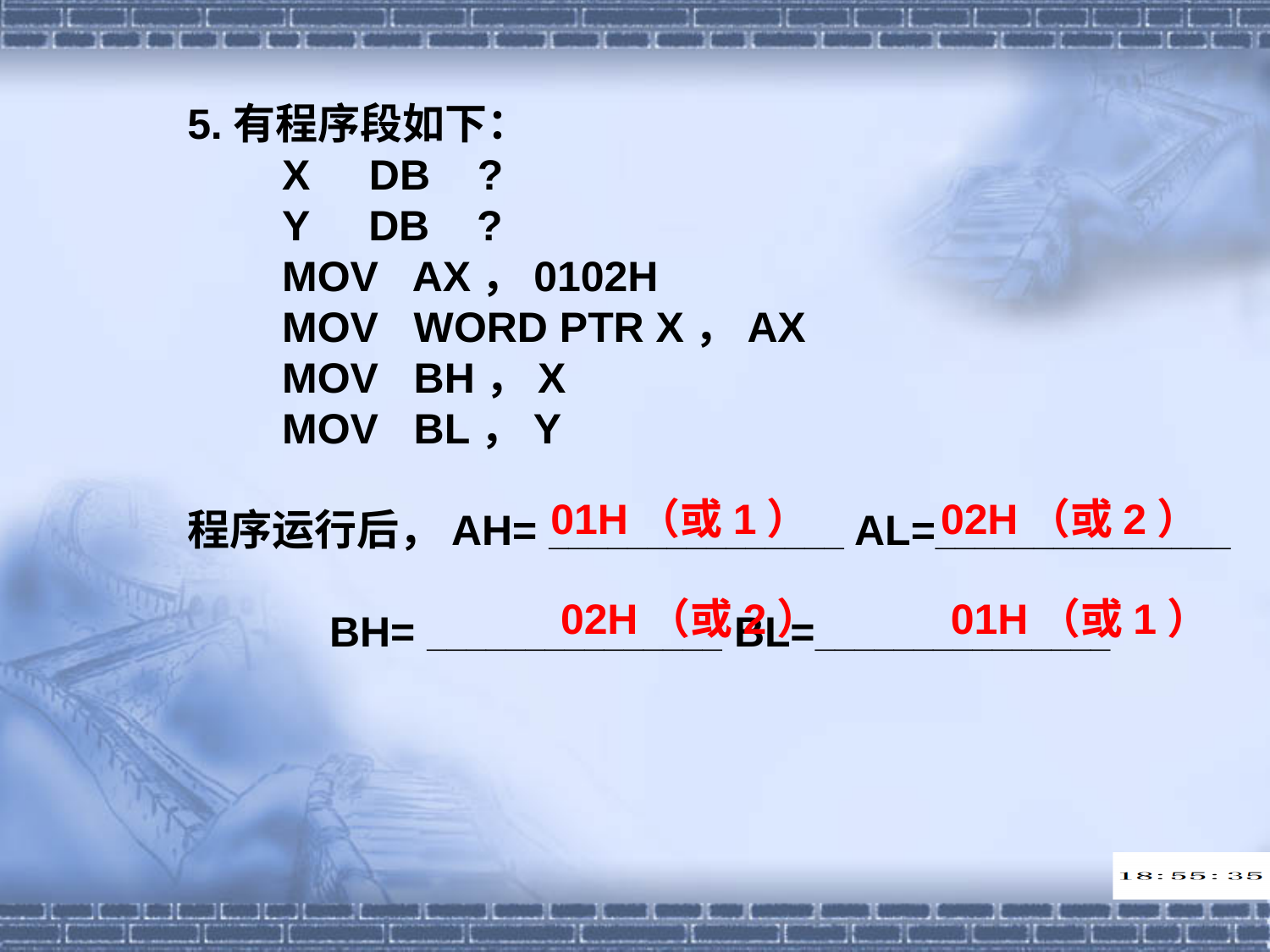

5.有程序段如下：
        X     DB    ?
        Y     DB    ?
        MOV   AX，0102H
        MOV   WORD PTR X，AX
        MOV   BH，X
        MOV   BL，Y

程序运行后，AH= _______________ AL=_______________

            BH= _______________ BL=_______________
01H（或1）
02H（或2）
02H（或2）
01H（或1）
32